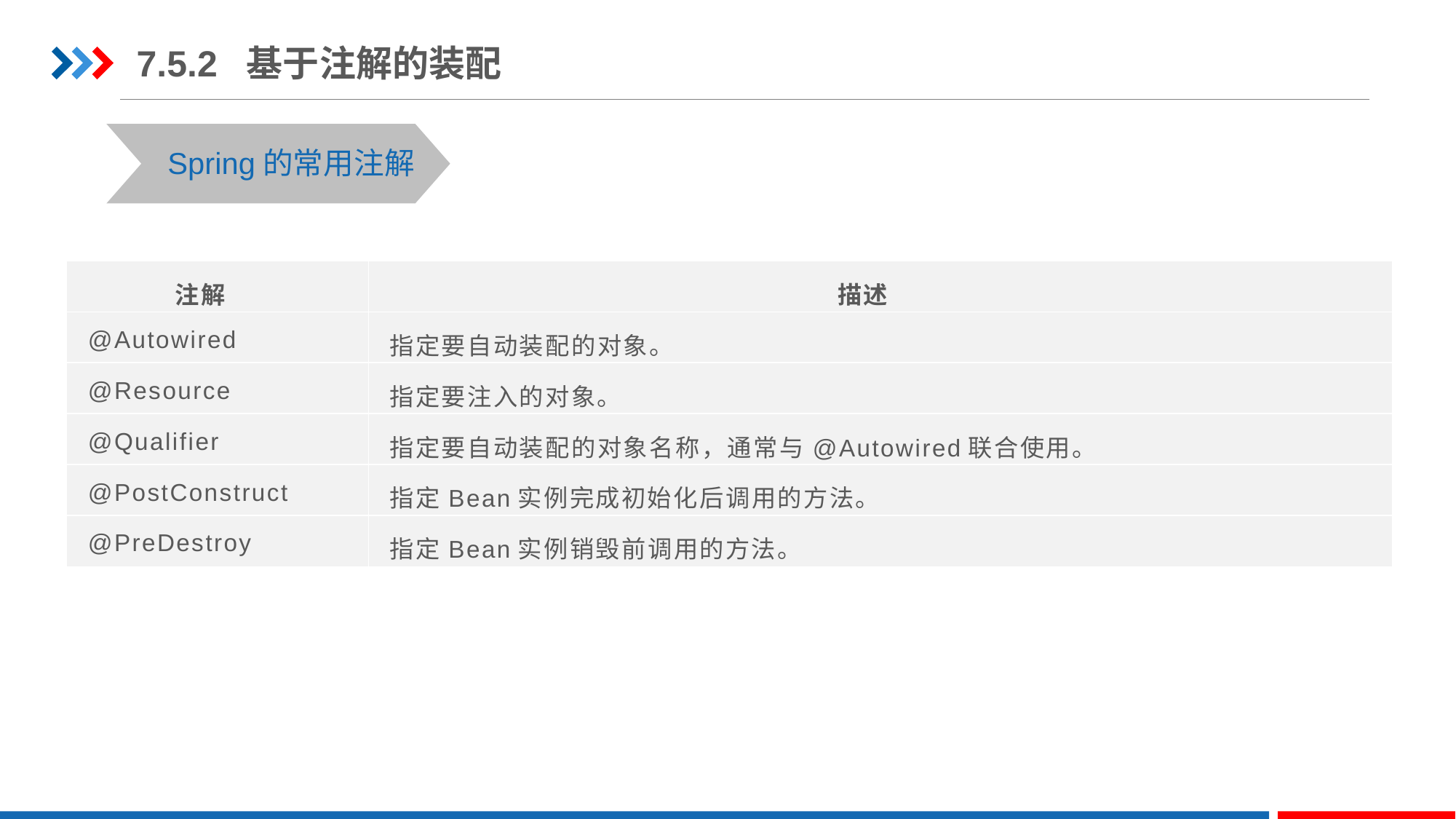

7.5.2  基于注解的装配

Spring的常用注解
| 注解 | 描述 |
| --- | --- |
| @Autowired | 指定要自动装配的对象。 |
| @Resource | 指定要注入的对象。 |
| @Qualifier | 指定要自动装配的对象名称，通常与@Autowired联合使用。 |
| @PostConstruct | 指定Bean实例完成初始化后调用的方法。 |
| @PreDestroy | 指定Bean实例销毁前调用的方法。 |